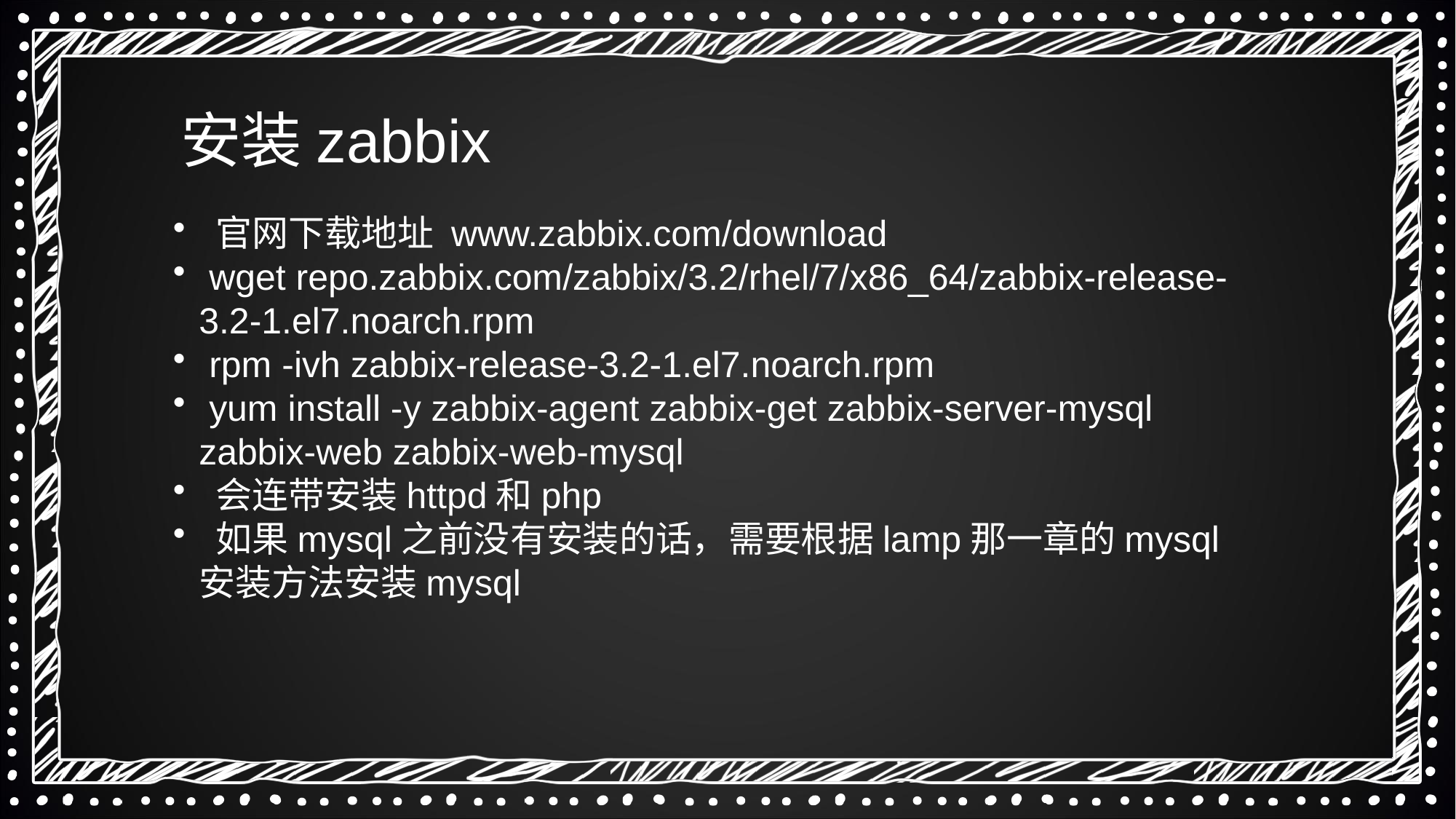

安装zabbix
 官网下载地址 www.zabbix.com/download
 wget repo.zabbix.com/zabbix/3.2/rhel/7/x86_64/zabbix-release-3.2-1.el7.noarch.rpm
 rpm -ivh zabbix-release-3.2-1.el7.noarch.rpm
 yum install -y zabbix-agent zabbix-get zabbix-server-mysql zabbix-web zabbix-web-mysql
 会连带安装httpd和php
 如果mysql之前没有安装的话，需要根据lamp那一章的mysql安装方法安装mysql